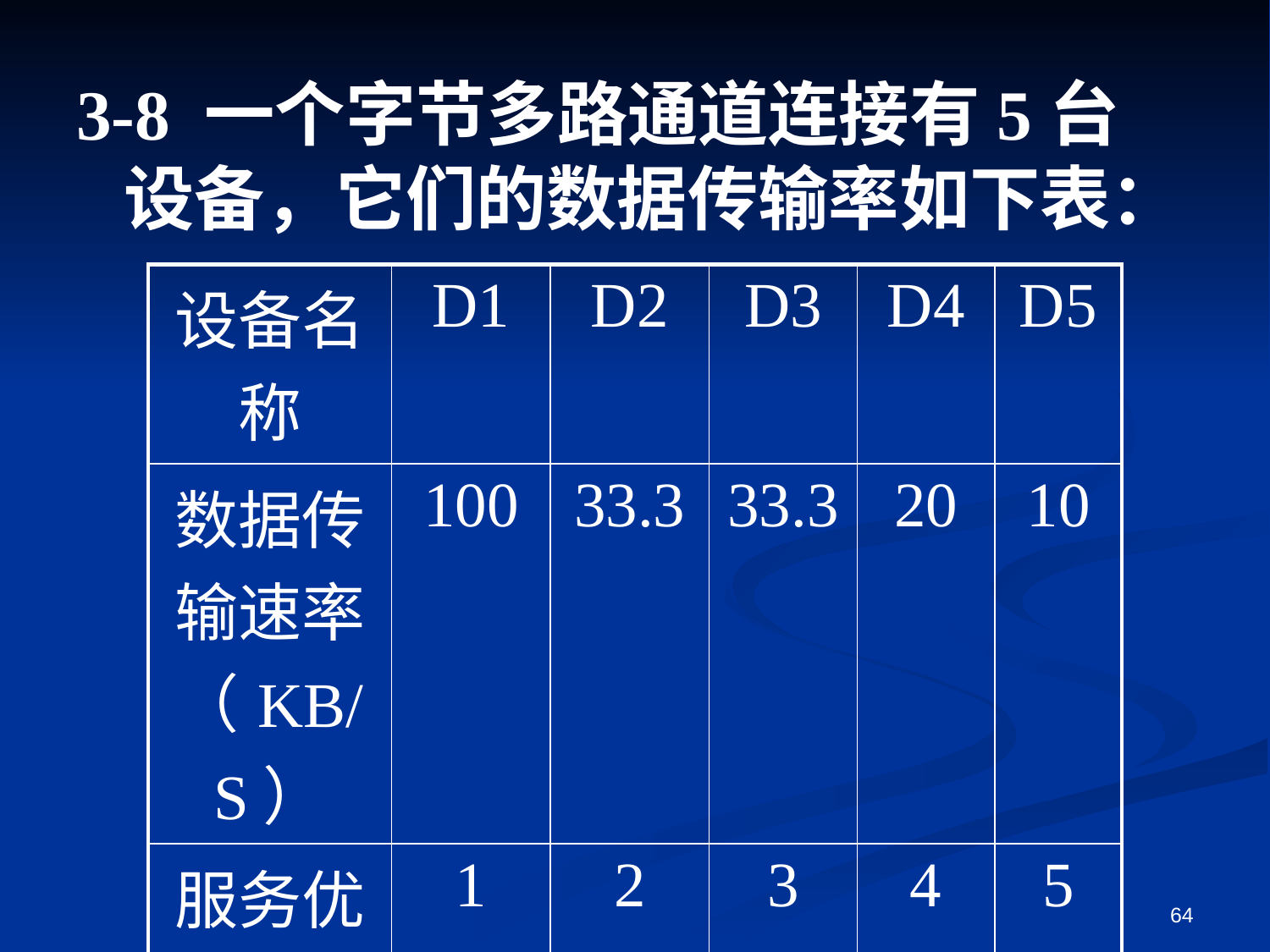

3-8 一个字节多路通道连接有5台设备，它们的数据传输率如下表：
| 设备名称 | D1 | D2 | D3 | D4 | D5 |
| --- | --- | --- | --- | --- | --- |
| 数据传输速率（KB/S） | 100 | 33.3 | 33.3 | 20 | 10 |
| 服务优先级 | 1 | 2 | 3 | 4 | 5 |
64